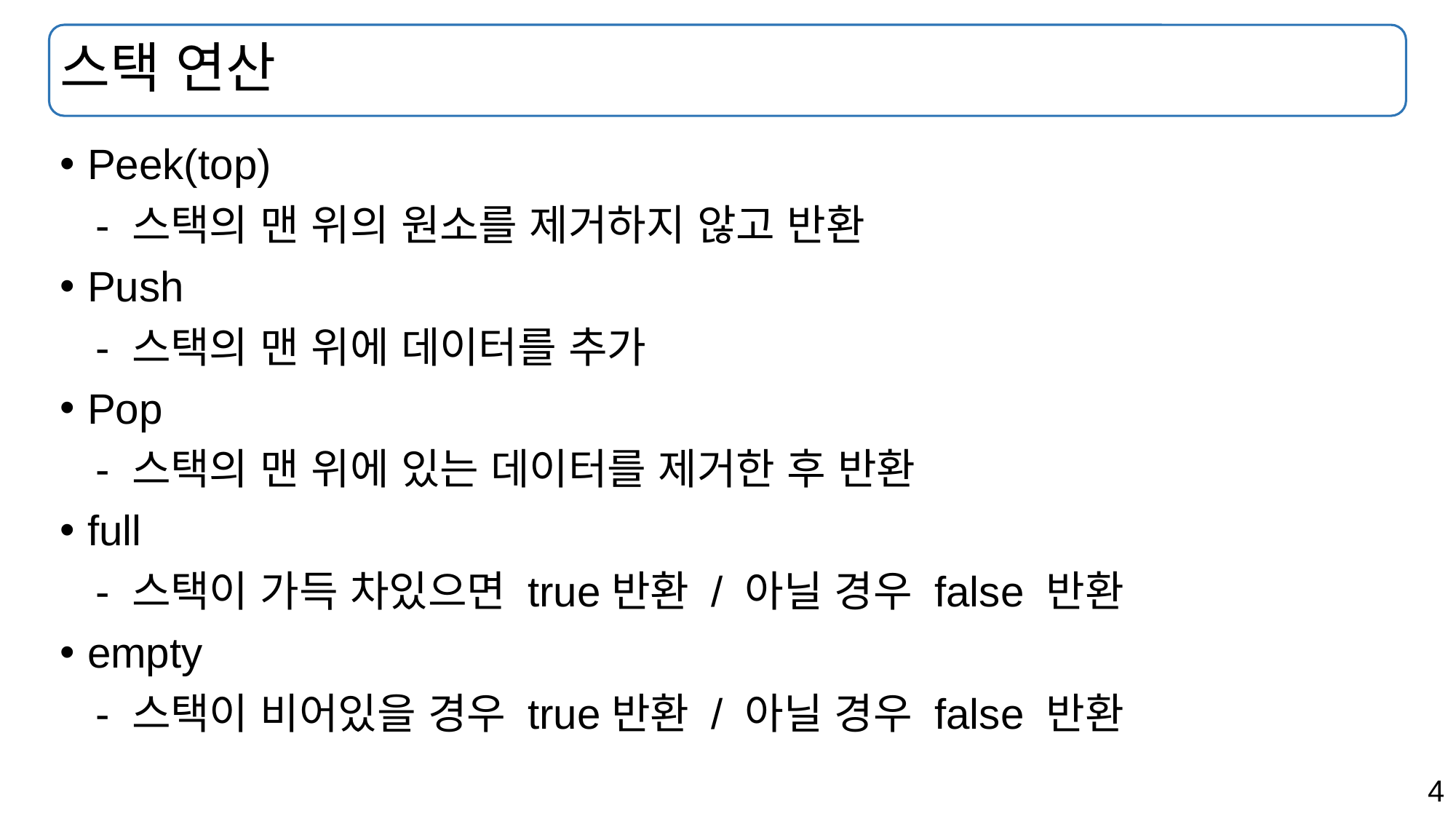

# 스택 연산
Peek(top)
   - 스택의 맨 위의 원소를 제거하지 않고 반환
Push
   - 스택의 맨 위에 데이터를 추가
Pop
   - 스택의 맨 위에 있는 데이터를 제거한 후 반환
full
   - 스택이 가득 차있으면 true반환 / 아닐 경우 false 반환
empty
   - 스택이 비어있을 경우 true반환 / 아닐 경우 false 반환